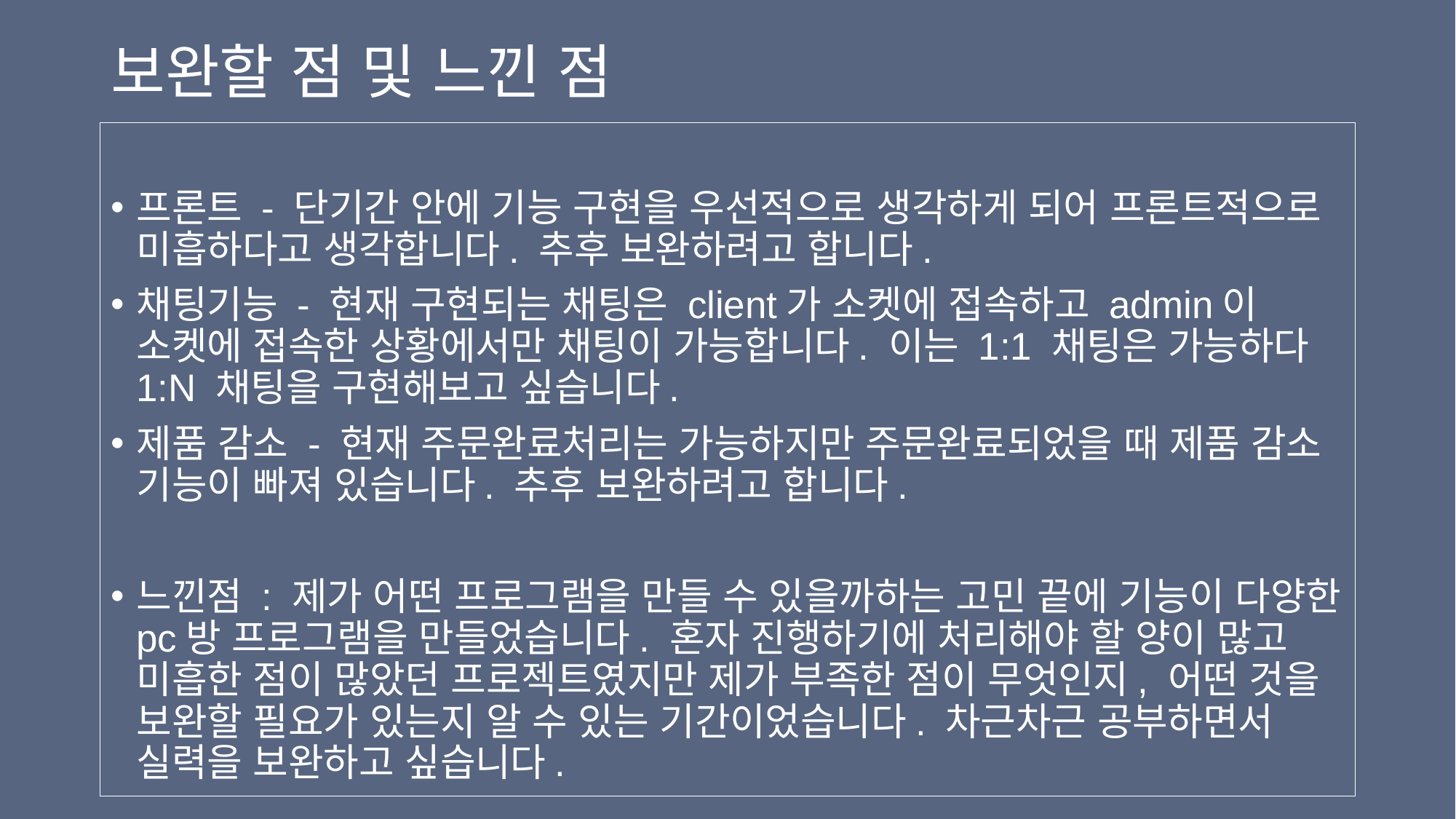

# 보완할 점 및 느낀 점

프론트 - 단기간 안에 기능 구현을 우선적으로 생각하게 되어 프론트적으로 미흡하다고 생각합니다. 추후 보완하려고 합니다.
채팅기능 - 현재 구현되는 채팅은 client가 소켓에 접속하고 admin이 소켓에 접속한 상황에서만 채팅이 가능합니다. 이는 1:1 채팅은 가능하다 1:N 채팅을 구현해보고 싶습니다.
제품 감소 - 현재 주문완료처리는 가능하지만 주문완료되었을 때 제품 감소 기능이 빠져 있습니다. 추후 보완하려고 합니다.

느낀점 : 제가 어떤 프로그램을 만들 수 있을까하는 고민 끝에 기능이 다양한 pc방 프로그램을 만들었습니다. 혼자 진행하기에 처리해야 할 양이 많고 미흡한 점이 많았던 프로젝트였지만 제가 부족한 점이 무엇인지, 어떤 것을 보완할 필요가 있는지 알 수 있는 기간이었습니다. 차근차근 공부하면서 실력을 보완하고 싶습니다.